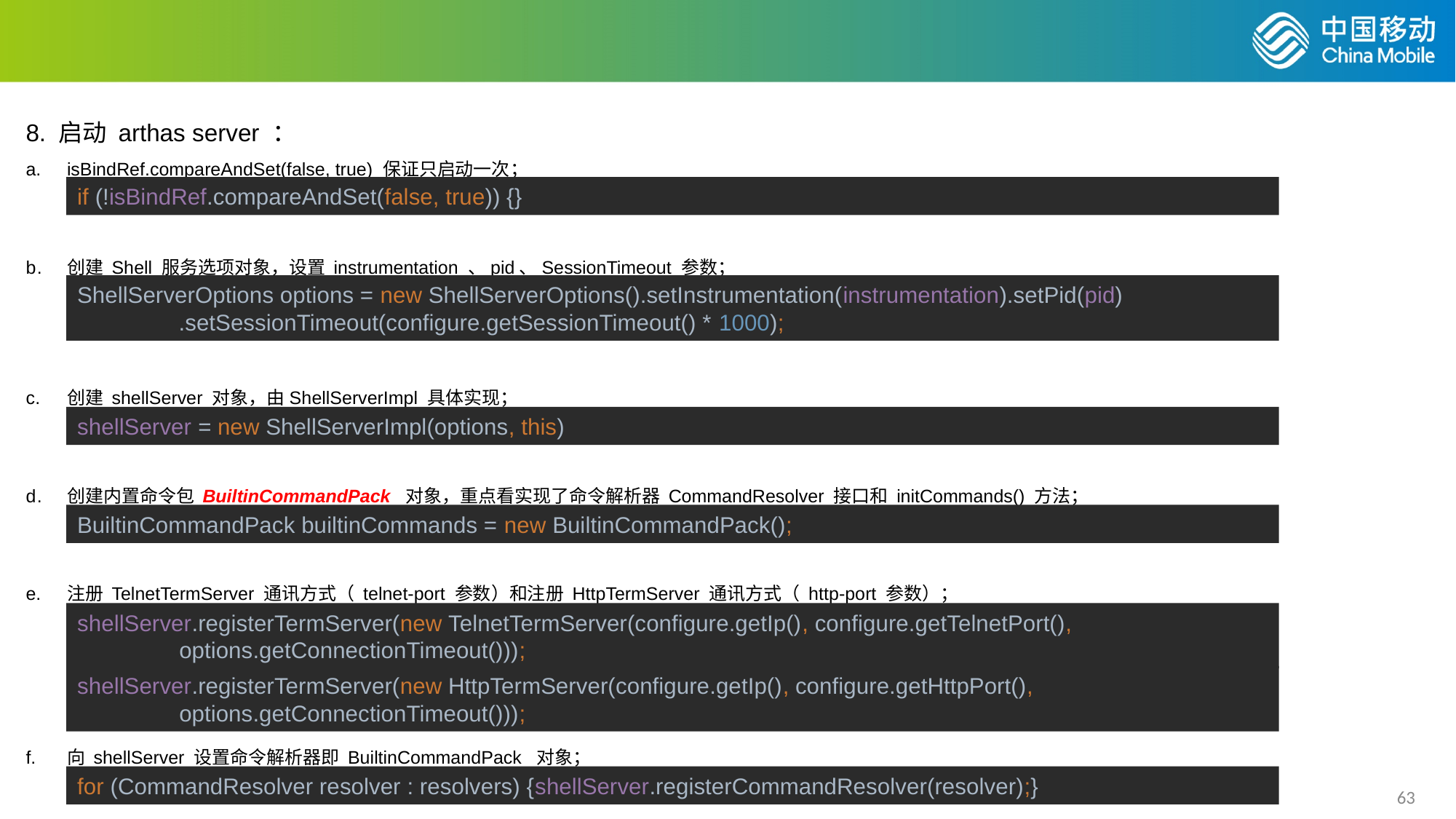

8. 启动 arthas server ：
isBindRef.compareAndSet(false, true) 保证只启动一次；

创建 Shell 服务选项对象，设置 instrumentation 、pid、SessionTimeout 参数；

创建 shellServer 对象，由ShellServerImpl 具体实现；

创建内置命令包 BuiltinCommandPack  对象，重点看实现了命令解析器 CommandResolver 接口和 initCommands() 方法；

注册 TelnetTermServer 通讯方式（ telnet-port 参数）和注册 HttpTermServer 通讯方式（ http-port 参数）；

向 shellServer 设置命令解析器即 BuiltinCommandPack  对象；

if (!isBindRef.compareAndSet(false, true)) {}
ShellServerOptions options = new ShellServerOptions().setInstrumentation(instrumentation).setPid(pid)
                .setSessionTimeout(configure.getSessionTimeout() * 1000);
shellServer = new ShellServerImpl(options, this)
BuiltinCommandPack builtinCommands = new BuiltinCommandPack();
shellServer.registerTermServer(new TelnetTermServer(configure.getIp(), configure.getTelnetPort(),
                options.getConnectionTimeout()));
shellServer.registerTermServer(new HttpTermServer(configure.getIp(), configure.getHttpPort(),
                options.getConnectionTimeout()));
for (CommandResolver resolver : resolvers) {shellServer.registerCommandResolver(resolver);}